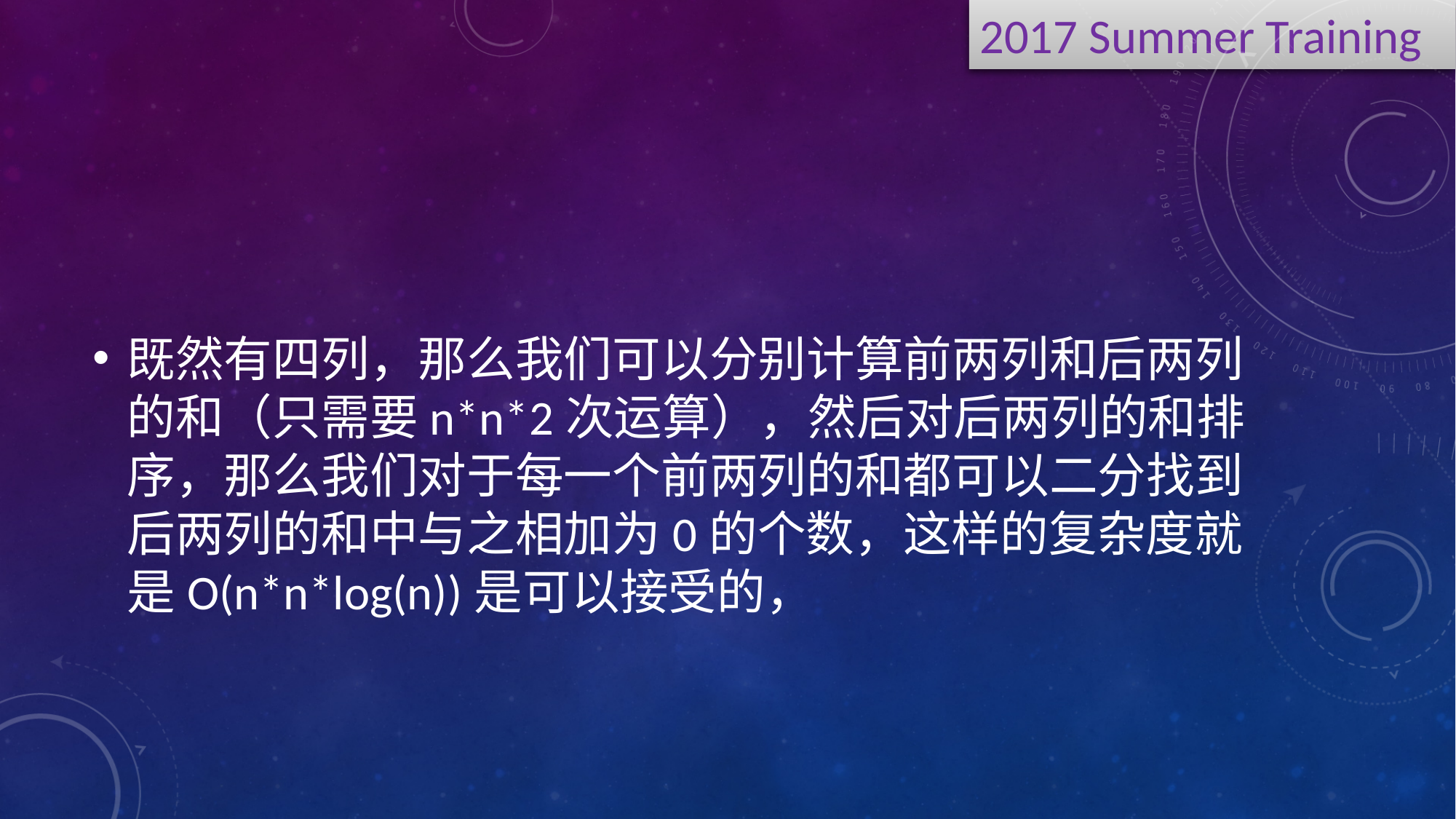

#
既然有四列，那么我们可以分别计算前两列和后两列的和（只需要n*n*2次运算），然后对后两列的和排序，那么我们对于每一个前两列的和都可以二分找到后两列的和中与之相加为0的个数，这样的复杂度就是O(n*n*log(n))是可以接受的，